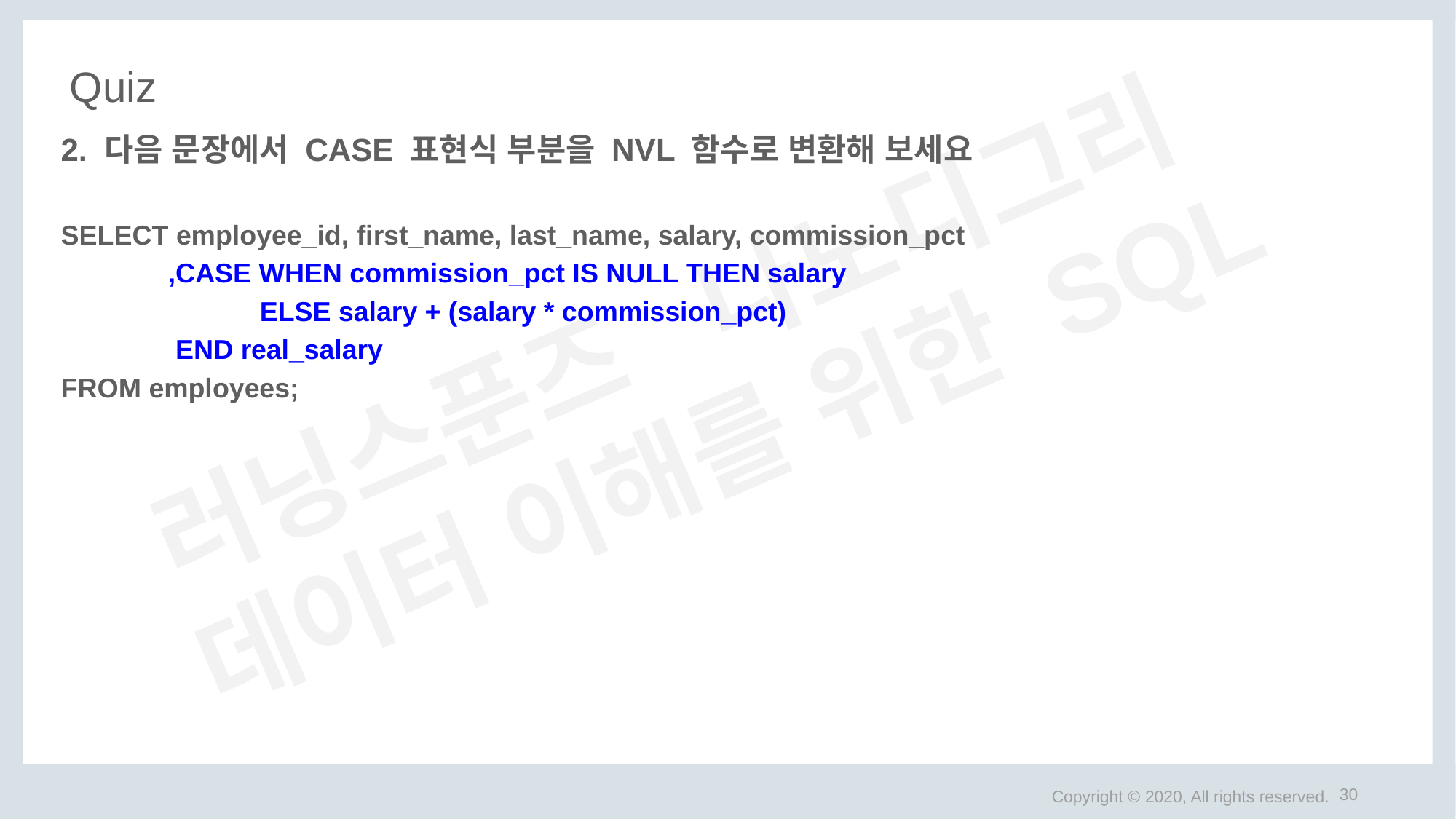

# Quiz
2. 다음 문장에서 CASE 표현식 부분을 NVL 함수로 변환해 보세요

SELECT employee_id, first_name, last_name, salary, commission_pct
              ,CASE WHEN commission_pct IS NULL THEN salary
                          ELSE salary + (salary * commission_pct)
               END real_salary
FROM employees;